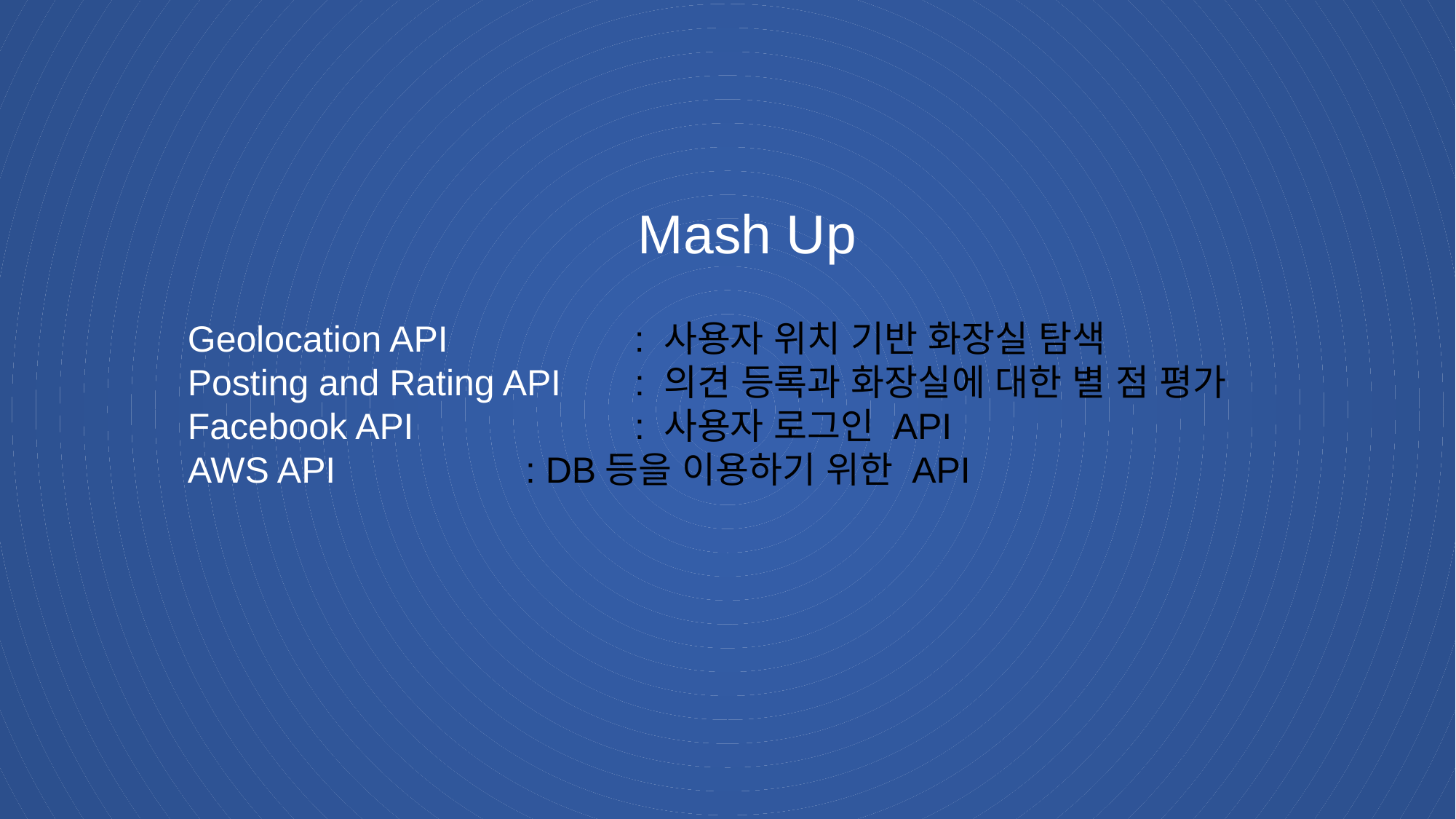

Mash Up

Geolocation API       	 : 사용자 위치 기반 화장실 탐색
Posting and Rating API	 : 의견 등록과 화장실에 대한 별 점 평가
Facebook API           	 : 사용자 로그인 API
AWS API               	 : DB등을 이용하기 위한 API